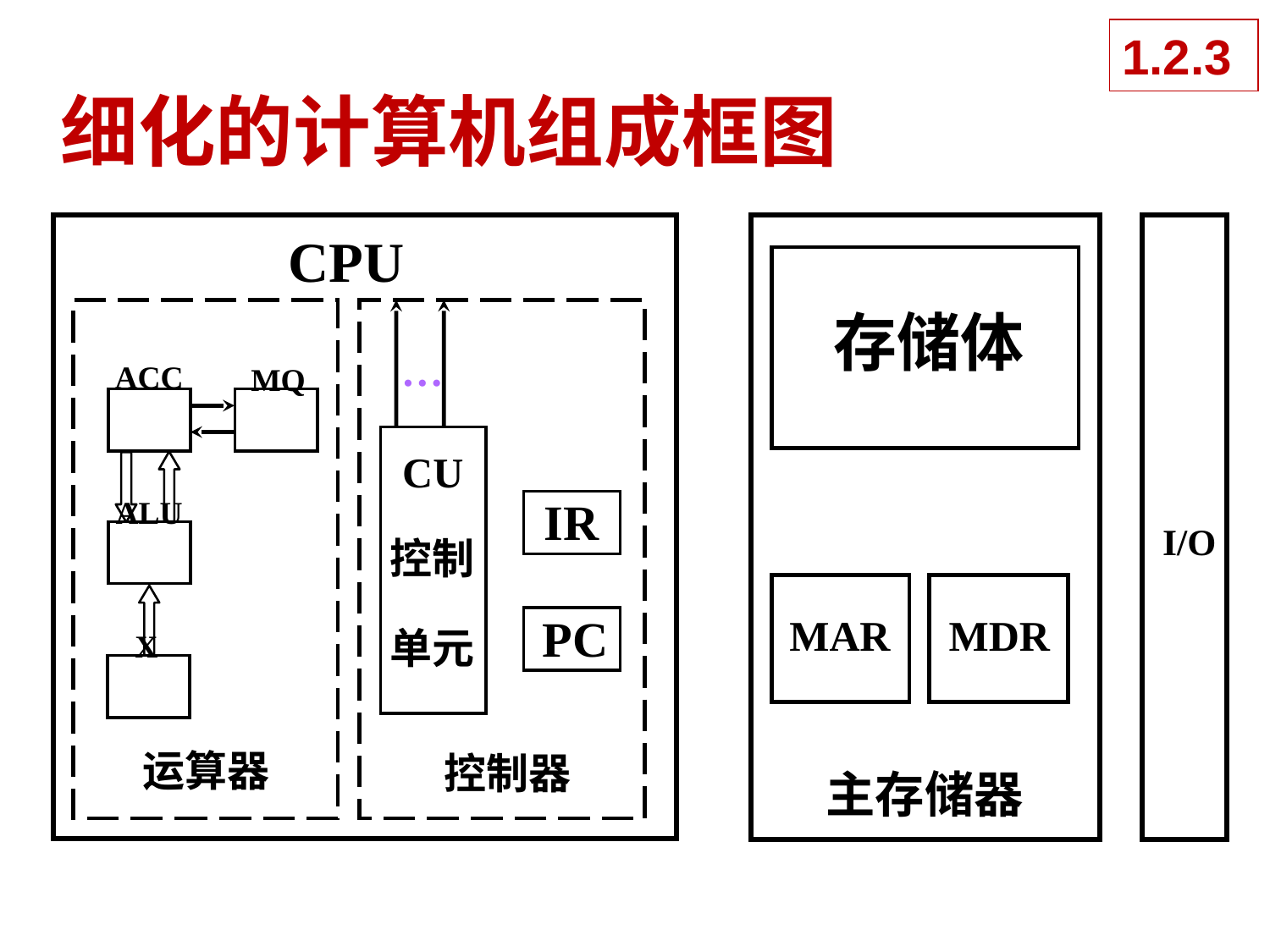

1.2.3
# 细化的计算机组成框图

CPU

ACC
MQ

ALU

X

运算器

…

IR

PC
控制器

存储体

MAR
MDR

主存储器

I/O

CU
控制
单元